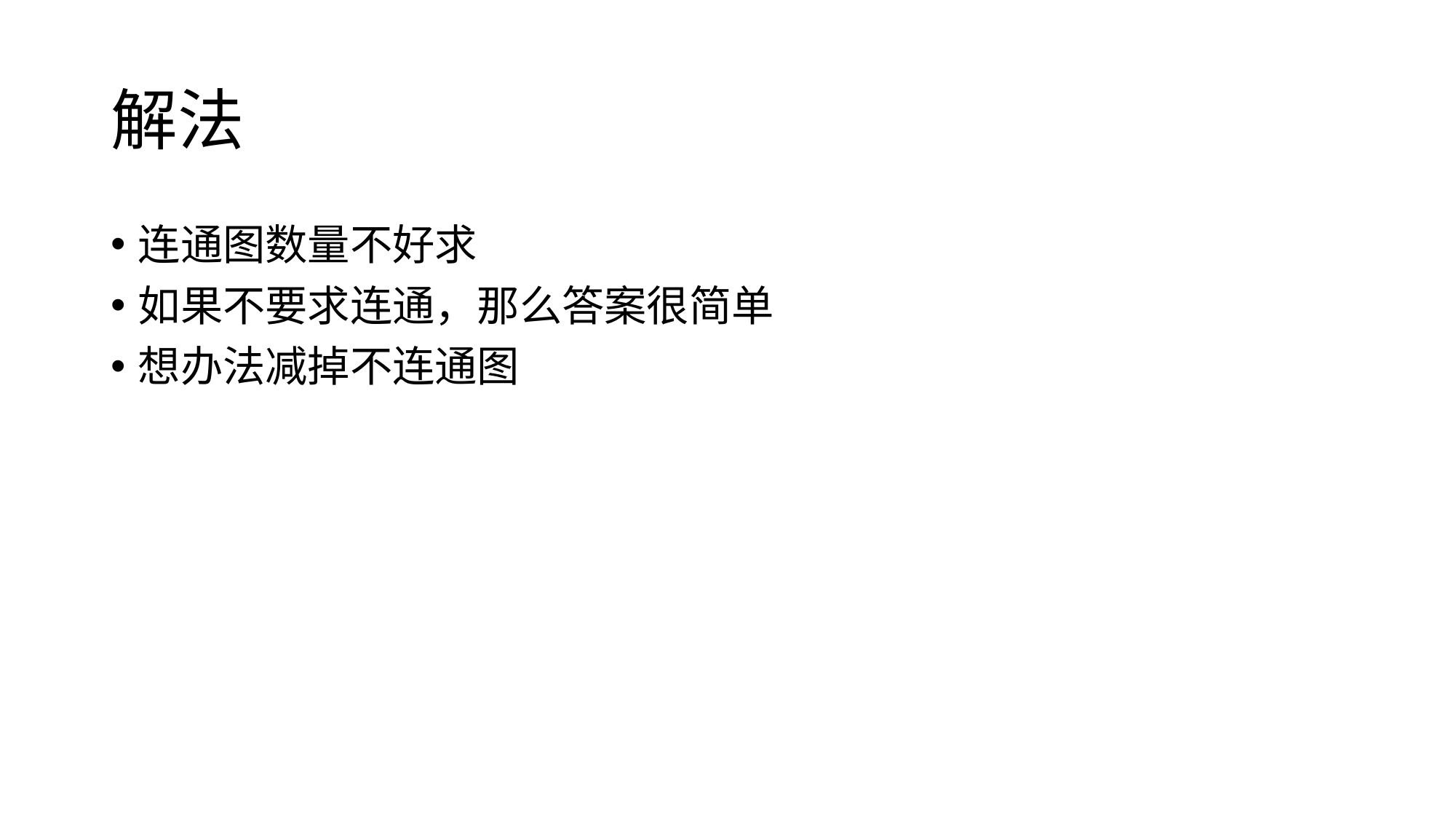

# 解法
连通图数量不好求
如果不要求连通，那么答案很简单
想办法减掉不连通图